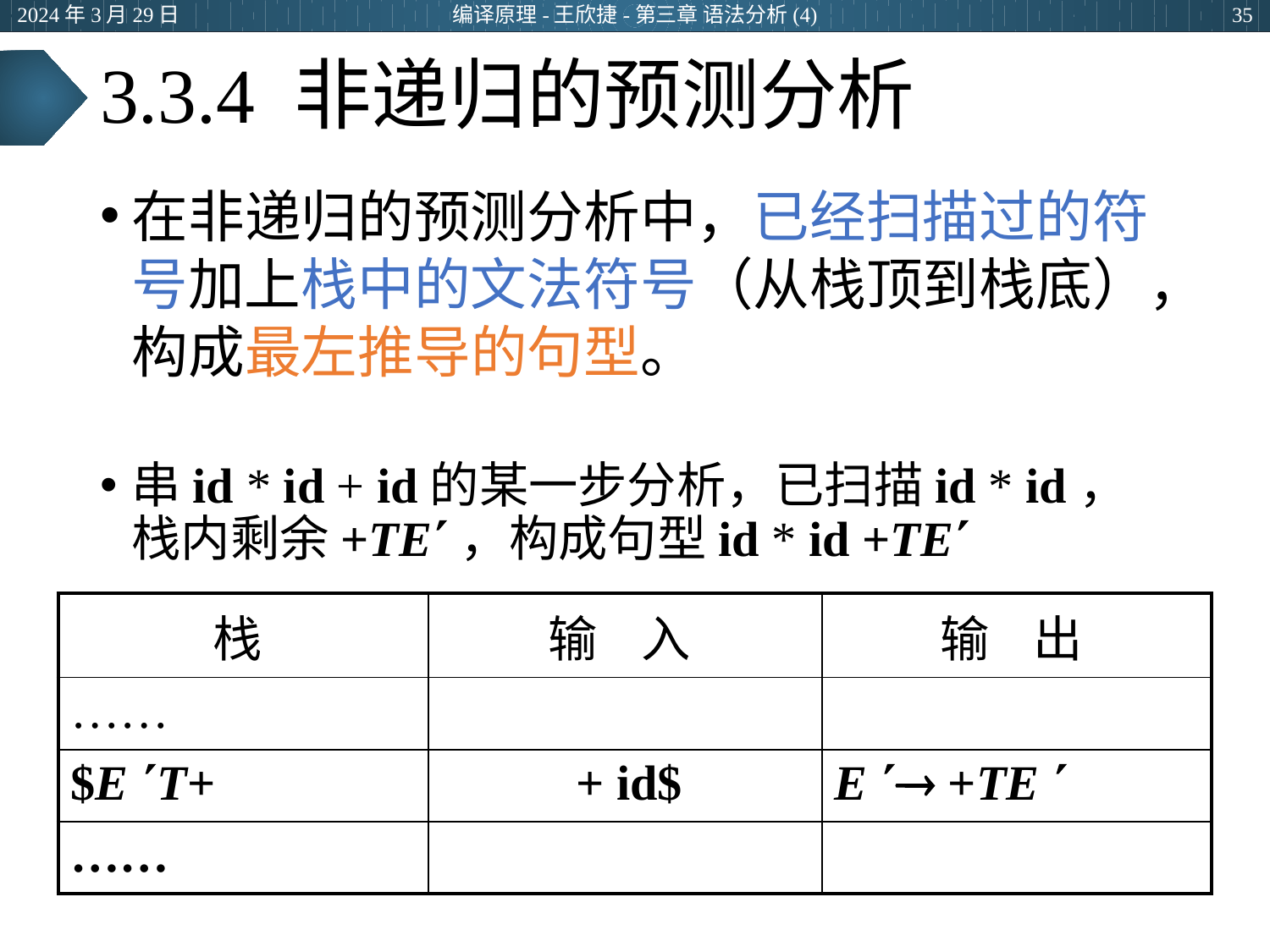

2024年3月29日
编译原理-王欣捷-第三章 语法分析(4)
35
# 3.3.4 非递归的预测分析
在非递归的预测分析中，已经扫描过的符号加上栈中的文法符号（从栈顶到栈底），构成最左推导的句型。
串id * id + id的某一步分析，已扫描id * id，栈内剩余+TE′，构成句型id * id +TE′
| 栈 | 输 入 | 输 出 |
| --- | --- | --- |
| …… |  |  |
| $E ′T+ | + id$ | E ′→ +TE ′ |
| …… |  |  |